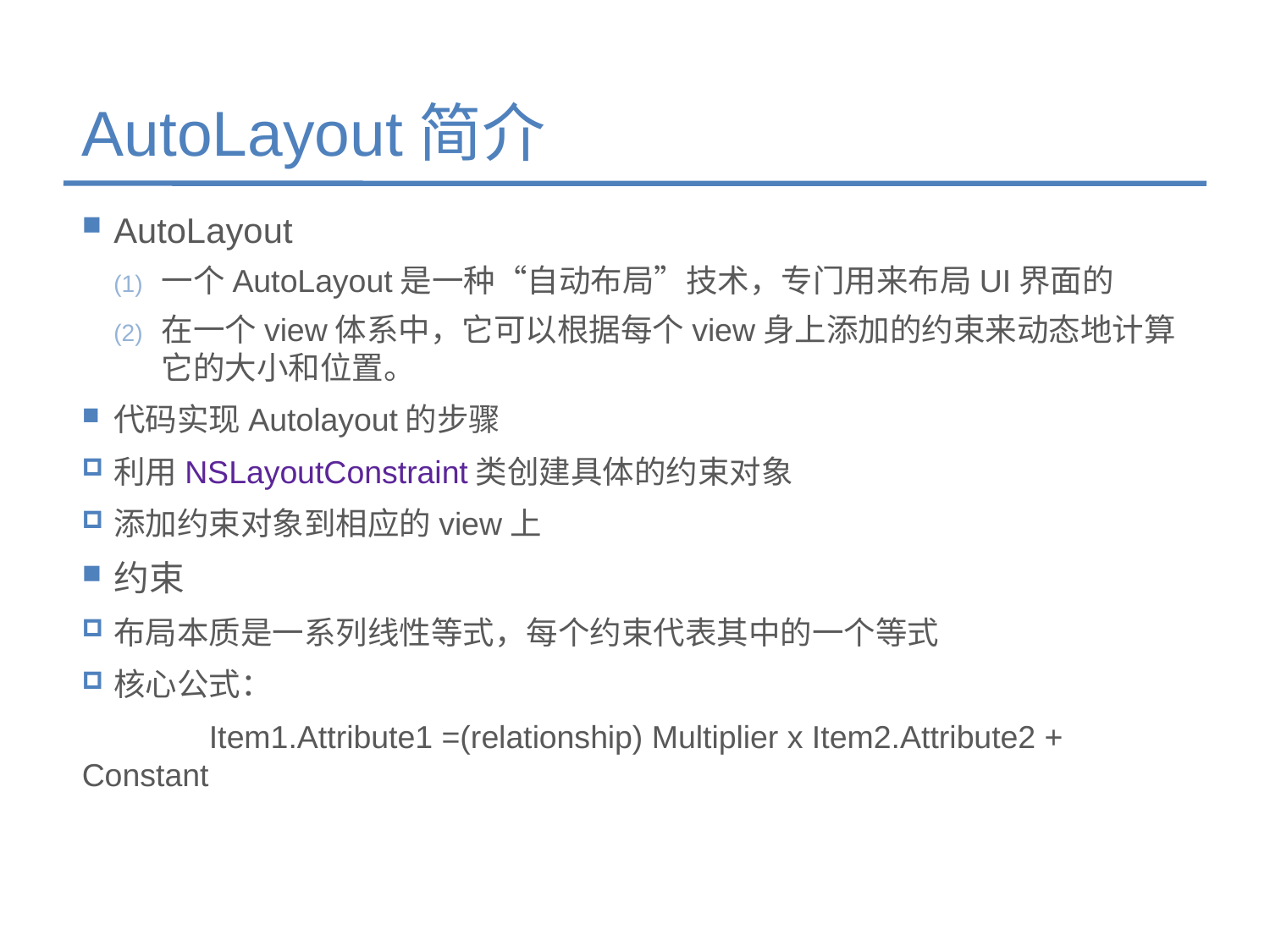

# AutoLayout简介
AutoLayout
一个AutoLayout是一种“自动布局”技术，专门用来布局UI界面的
在一个view体系中，它可以根据每个view身上添加的约束来动态地计算它的大小和位置。
代码实现Autolayout的步骤
利用NSLayoutConstraint类创建具体的约束对象
添加约束对象到相应的view上
约束
布局本质是一系列线性等式，每个约束代表其中的一个等式
核心公式：
	Item1.Attribute1 =(relationship) Multiplier x Item2.Attribute2 + Constant